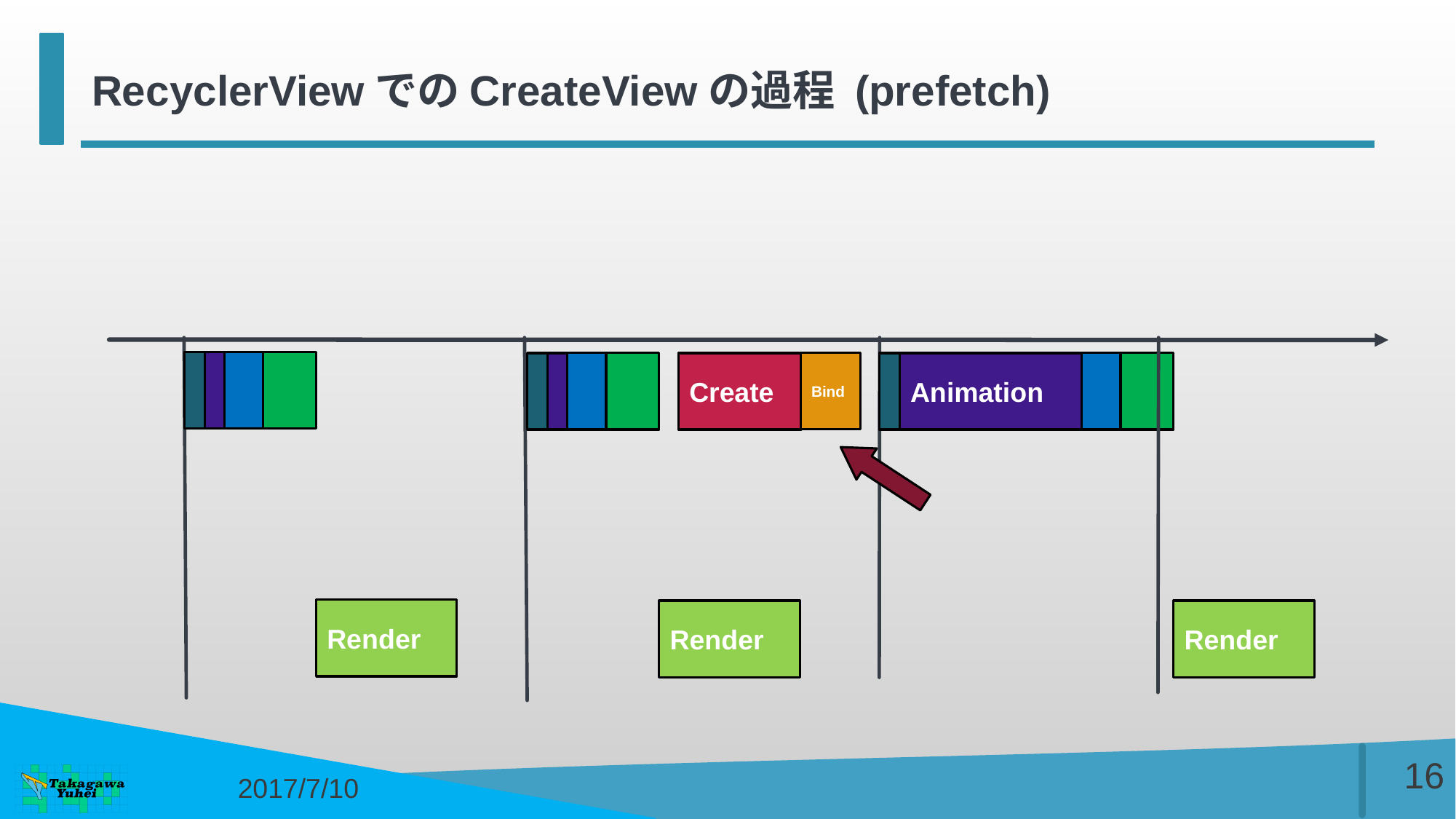

# RecyclerViewでのCreateViewの過程 (prefetch)

Bind

Create

Animation

Render
Render
Render
16
2017/7/10